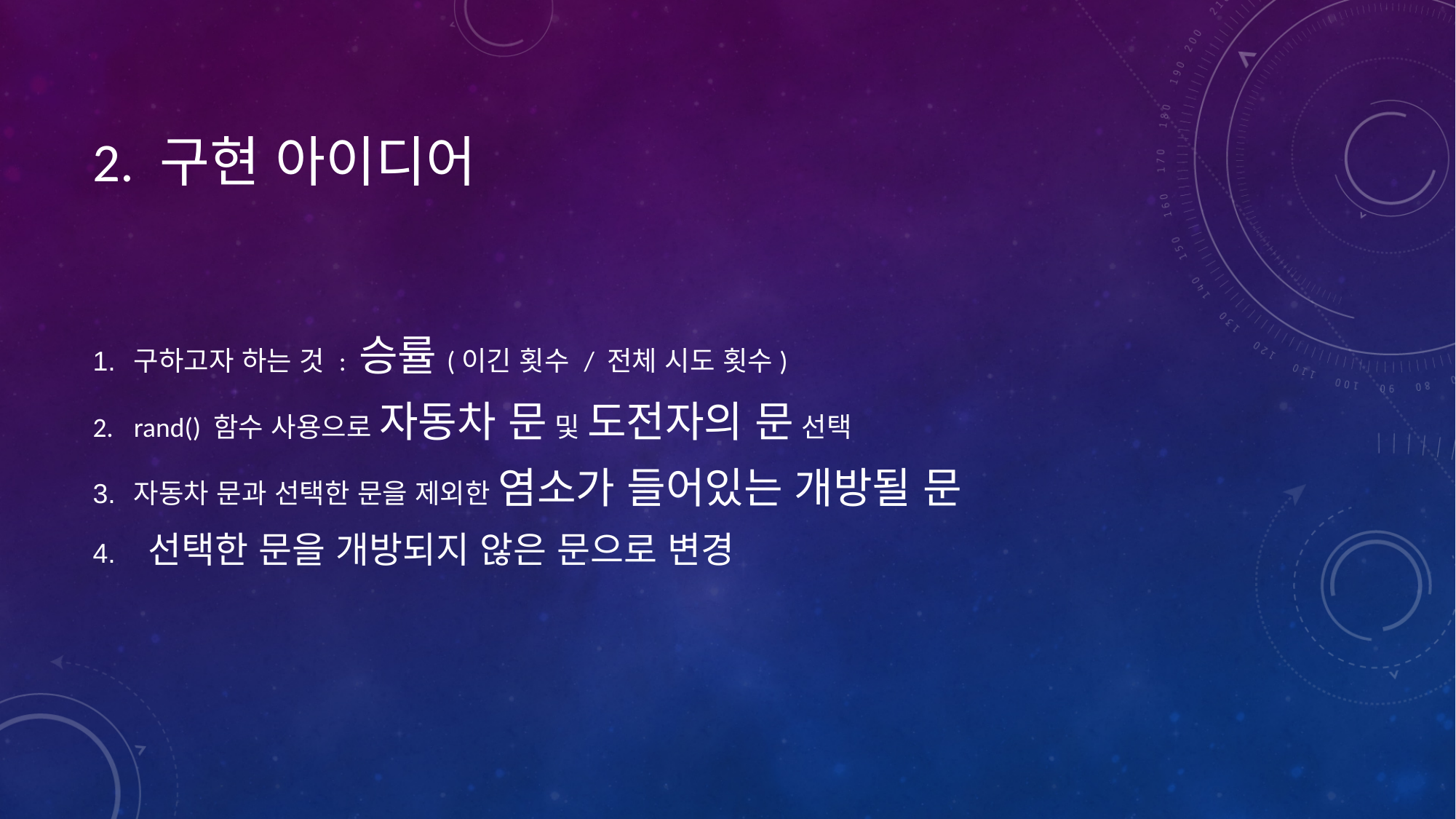

# 2. ​구현 아이디어
구하고자 하는 것 : 승률(이긴 횟수 / 전체 시도 횟수)
rand() 함수 사용으로 자동차 문 및 도전자의 문 선택
자동차 문과 선택한 문을 제외한 염소가 들어있는 개방될 문
 선택한 문을 개방되지 않은 문으로 변경